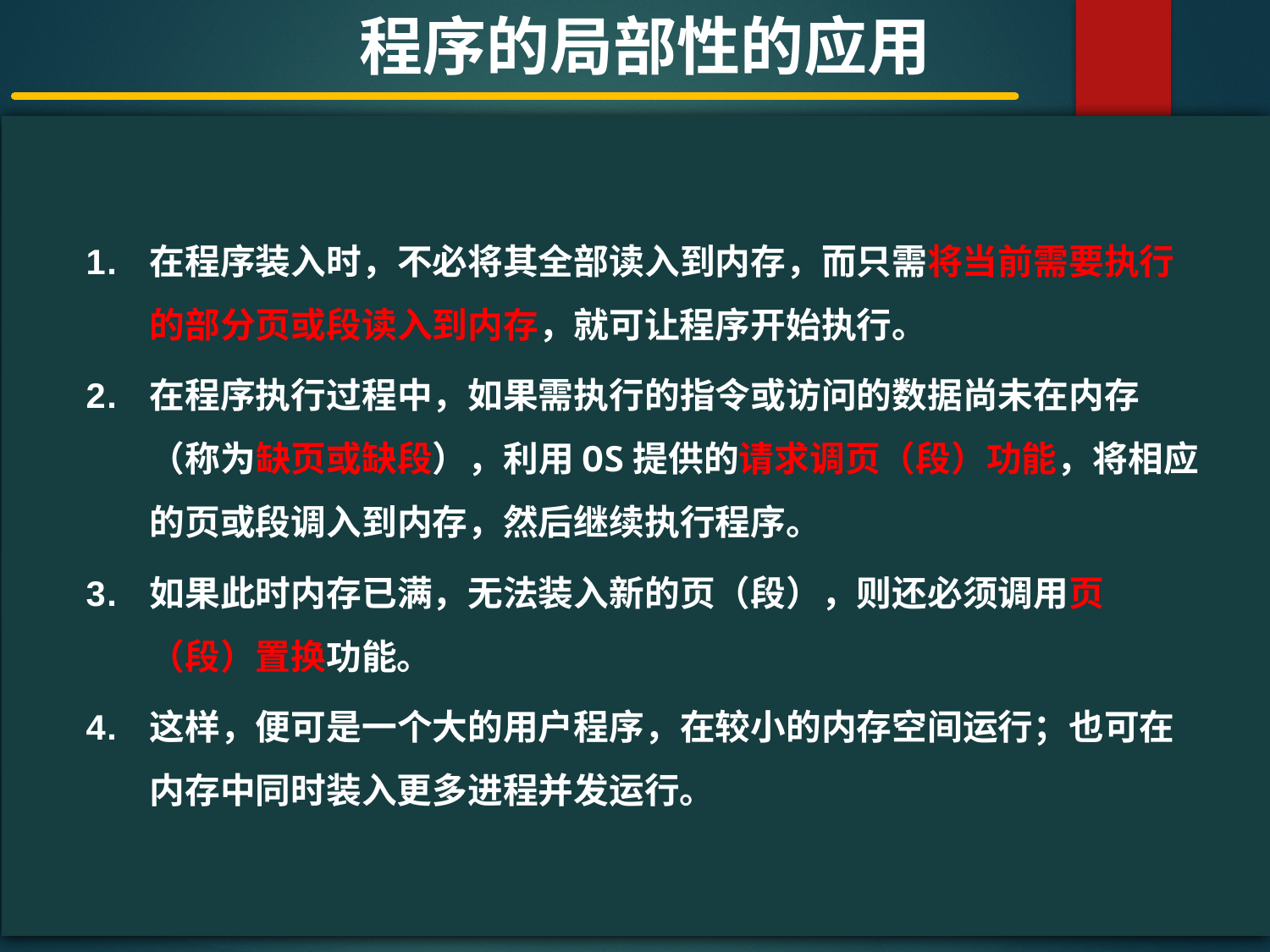

程序的局部性的应用
#
在程序装入时，不必将其全部读入到内存，而只需将当前需要执行的部分页或段读入到内存，就可让程序开始执行。
在程序执行过程中，如果需执行的指令或访问的数据尚未在内存（称为缺页或缺段），利用OS提供的请求调页（段）功能，将相应的页或段调入到内存，然后继续执行程序。
如果此时内存已满，无法装入新的页（段），则还必须调用页（段）置换功能。
这样，便可是一个大的用户程序，在较小的内存空间运行；也可在内存中同时装入更多进程并发运行。